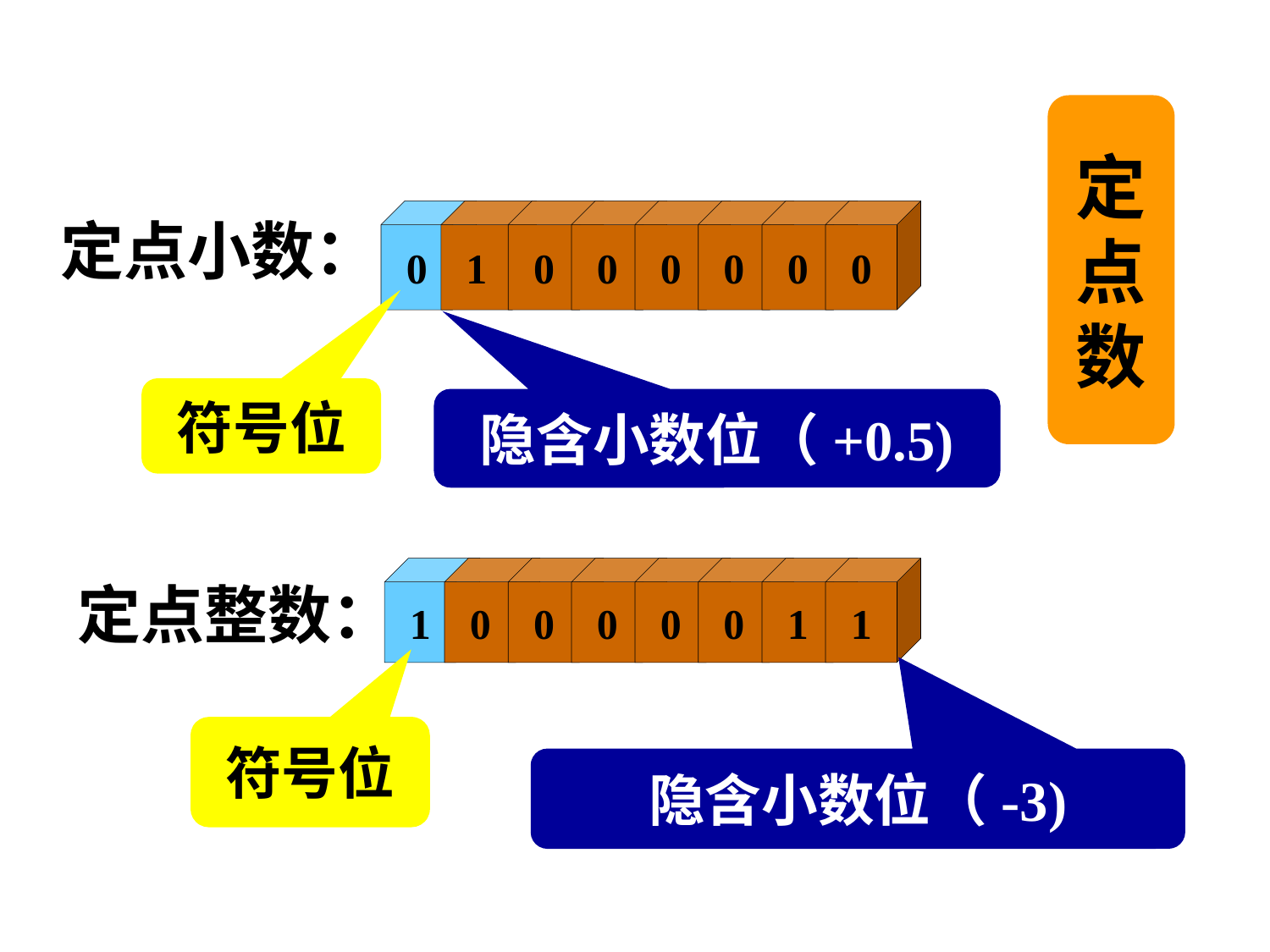

定
点
数
0
1
0
0
0
0
0
0
定点小数：
符号位
隐含小数位（+0.5)
1
0
0
0
0
0
1
1
定点整数：
符号位
隐含小数位（-3)